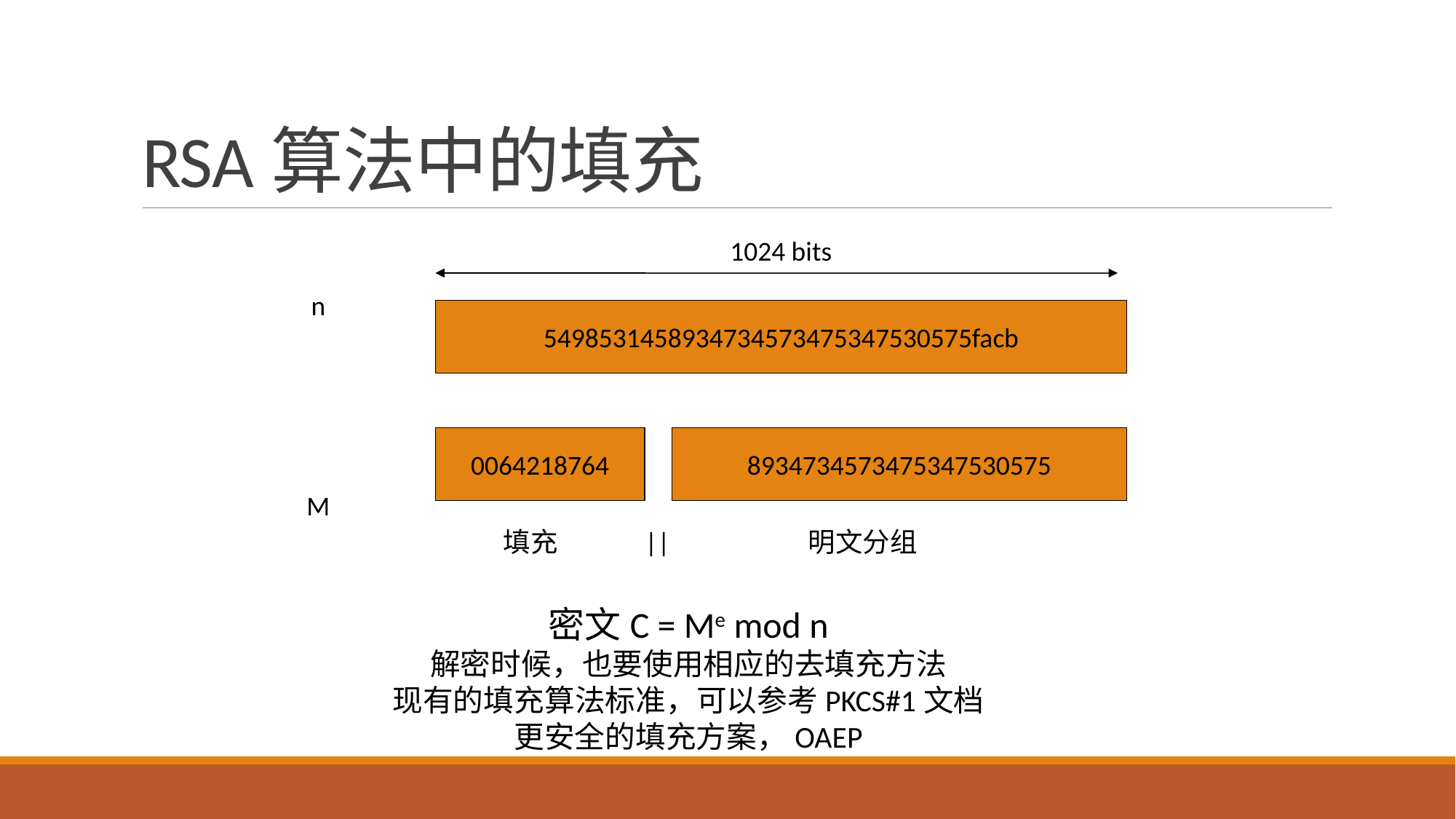

# RSA算法中的填充

1024 bits

n
5498531458934734573475347530575facb
0064218764
8934734573475347530575
M
填充             ||
明文分组
密文C = Me mod n
解密时候，也要使用相应的去填充方法
现有的填充算法标准，可以参考PKCS#1文档
更安全的填充方案，OAEP